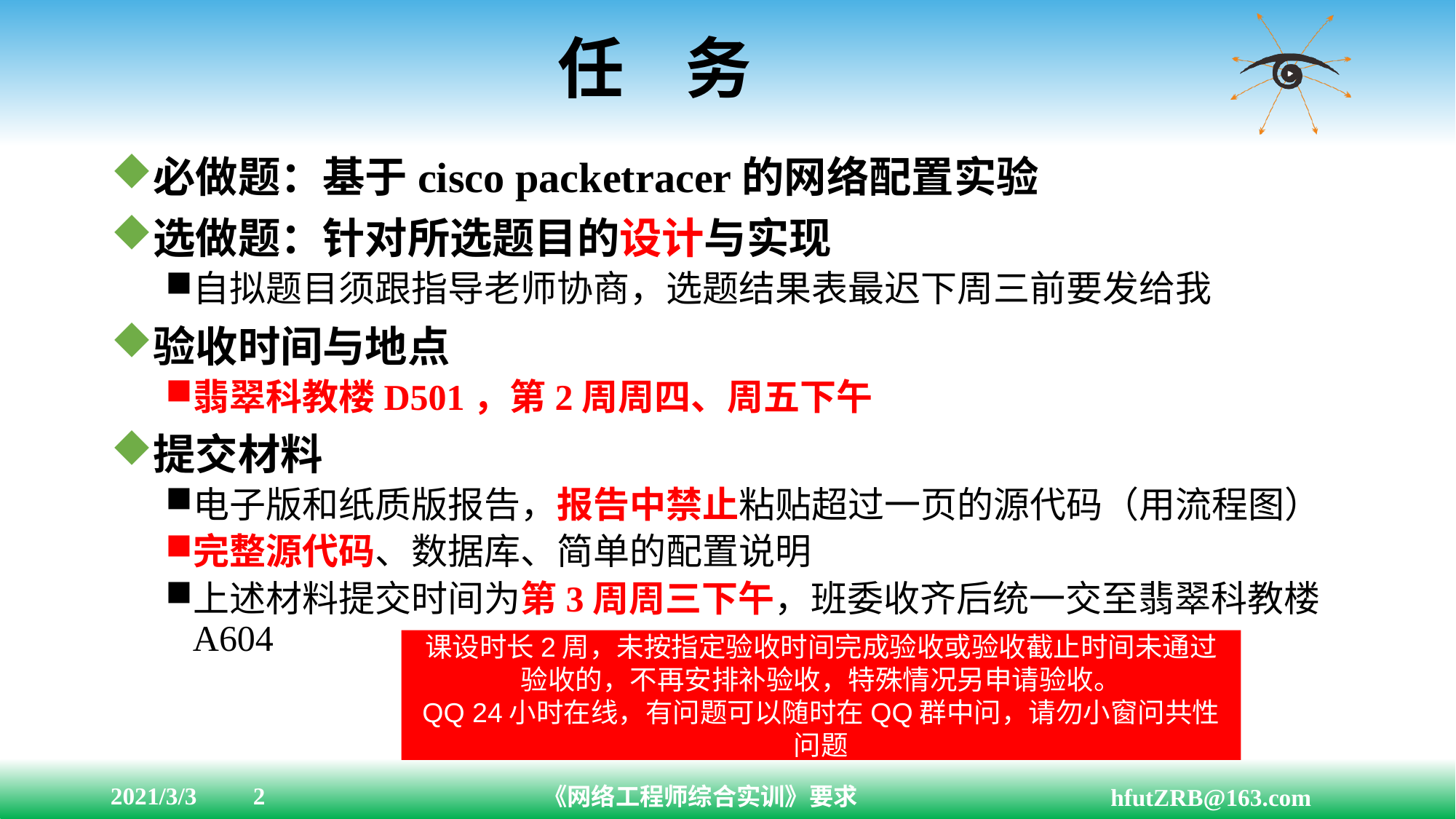

# 任    务
必做题：基于cisco packetracer的网络配置实验
选做题：针对所选题目的设计与实现
自拟题目须跟指导老师协商，选题结果表最迟下周三前要发给我
验收时间与地点
翡翠科教楼D501，第2周周四、周五下午
提交材料
电子版和纸质版报告，报告中禁止粘贴超过一页的源代码（用流程图）
完整源代码、数据库、简单的配置说明
上述材料提交时间为第3周周三下午，班委收齐后统一交至翡翠科教楼A604
课设时长2周，未按指定验收时间完成验收或验收截止时间未通过验收的，不再安排补验收，特殊情况另申请验收。
QQ 24小时在线，有问题可以随时在QQ群中问，请勿小窗问共性问题